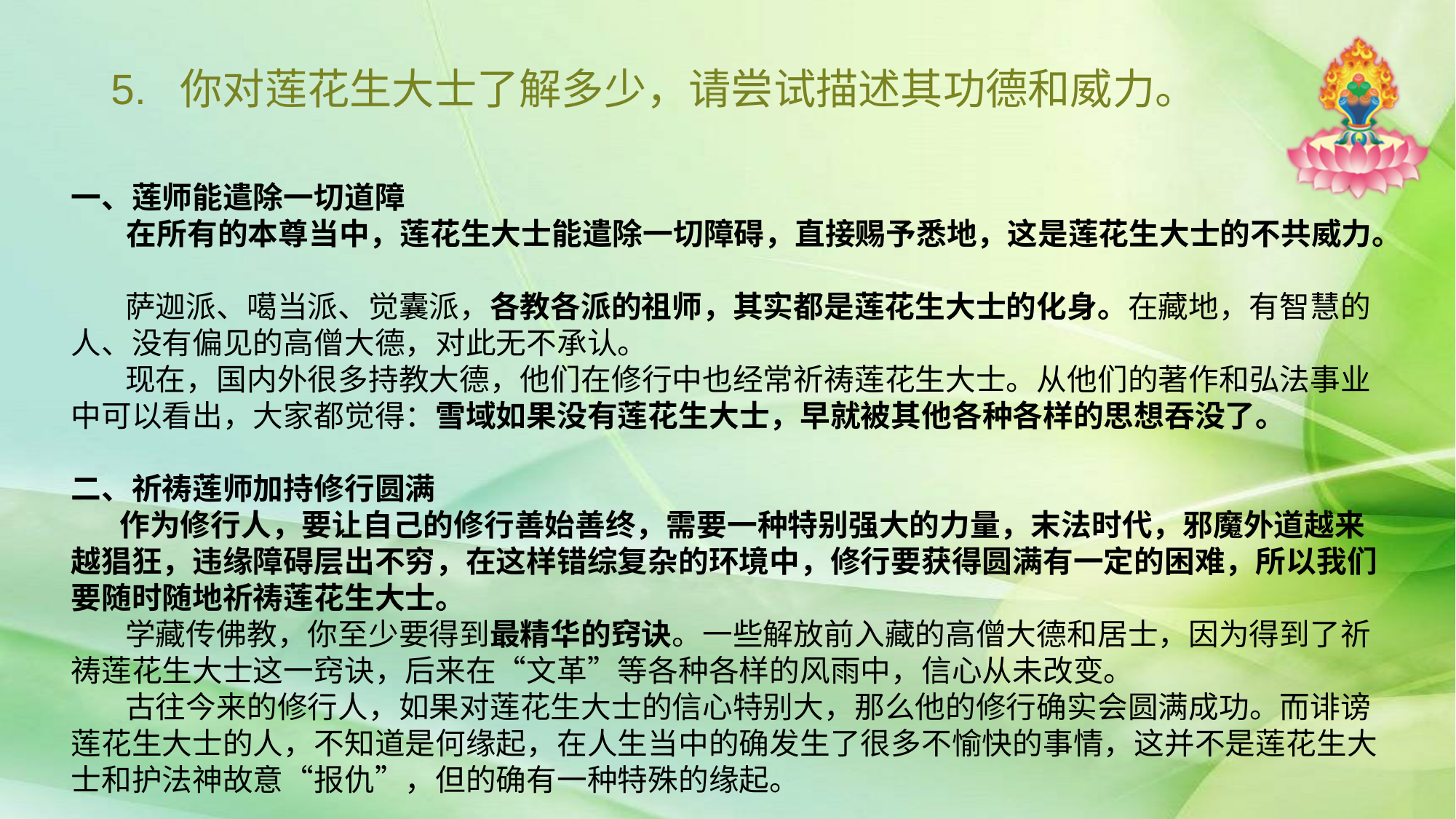

# 5.  你对莲花生大士了解多少，请尝试描述其功德和威力。
一、莲师能遣除一切道障
       在所有的本尊当中，莲花生大士能遣除一切障碍，直接赐予悉地，这是莲花生大士的不共威力。
       萨迦派、噶当派、觉囊派，各教各派的祖师，其实都是莲花生大士的化身。在藏地，有智慧的人、没有偏见的高僧大德，对此无不承认。
       现在，国内外很多持教大德，他们在修行中也经常祈祷莲花生大士。从他们的著作和弘法事业中可以看出，大家都觉得：雪域如果没有莲花生大士，早就被其他各种各样的思想吞没了。

二、祈祷莲师加持修行圆满
      作为修行人，要让自己的修行善始善终，需要一种特别强大的力量，末法时代，邪魔外道越来越猖狂，违缘障碍层出不穷，在这样错综复杂的环境中，修行要获得圆满有一定的困难，所以我们要随时随地祈祷莲花生大士。
       学藏传佛教，你至少要得到最精华的窍诀。一些解放前入藏的高僧大德和居士，因为得到了祈祷莲花生大士这一窍诀，后来在“文革”等各种各样的风雨中，信心从未改变。
       古往今来的修行人，如果对莲花生大士的信心特别大，那么他的修行确实会圆满成功。而诽谤莲花生大士的人，不知道是何缘起，在人生当中的确发生了很多不愉快的事情，这并不是莲花生大士和护法神故意“报仇”，但的确有一种特殊的缘起。